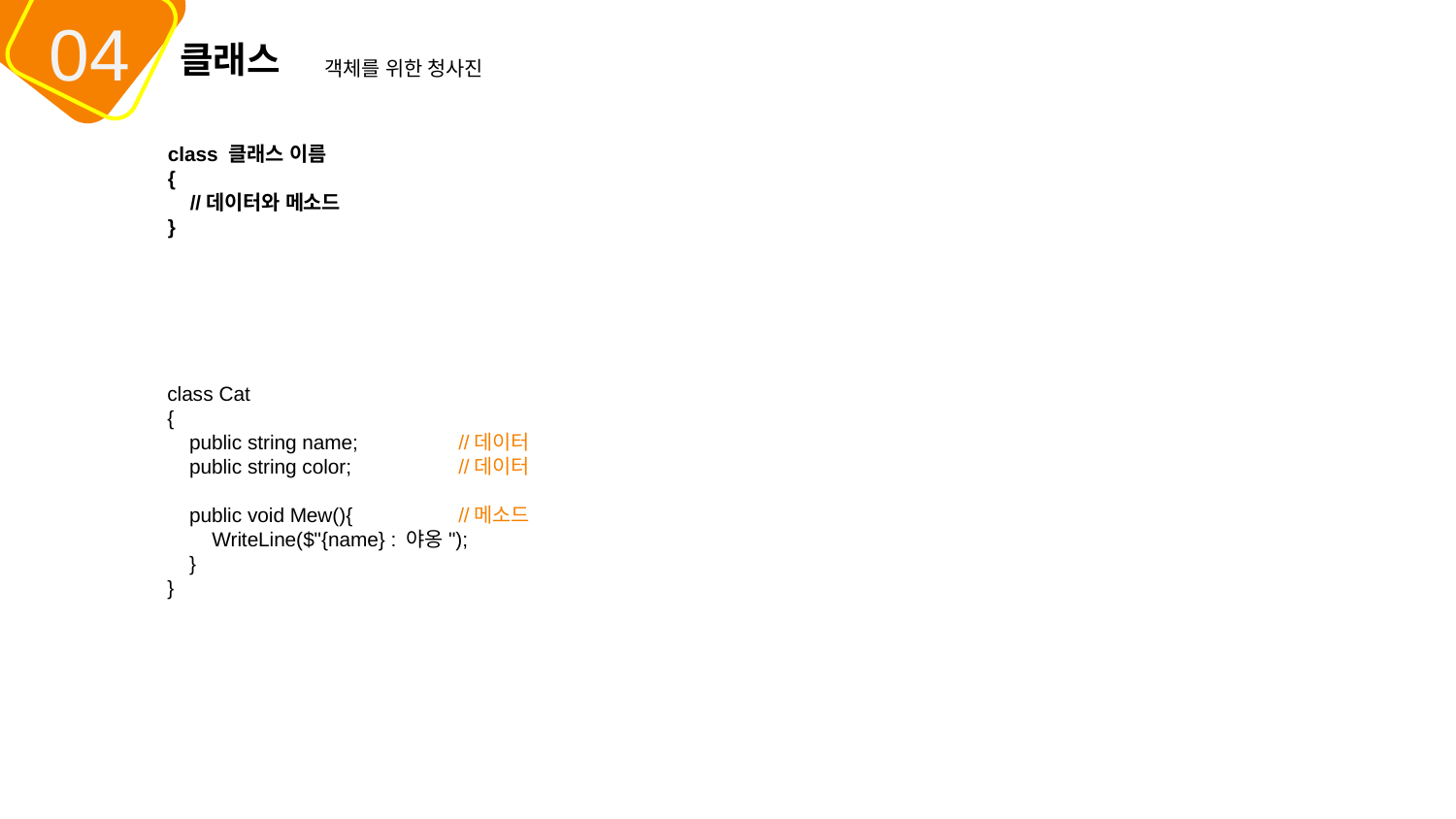

04
클래스
객체를 위한 청사진
class 클래스 이름
{
    //데이터와 메소드
}
class Cat
{
    public string name;	//데이터
    public string color;	//데이터

    public void Mew(){	//메소드
        WriteLine($"{name} : 야옹");
    }
}